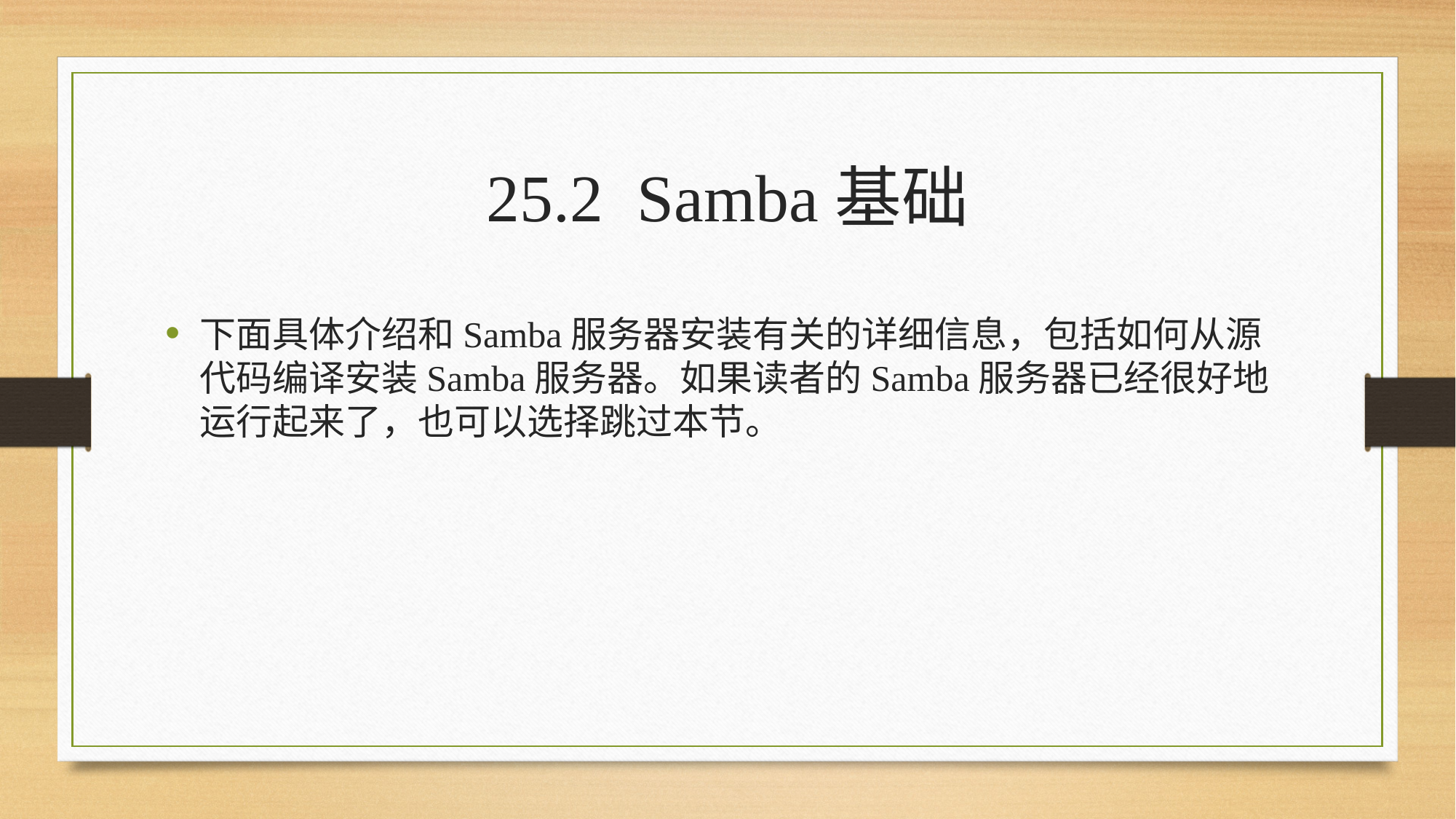

# 25.2  Samba基础
下面具体介绍和Samba服务器安装有关的详细信息，包括如何从源代码编译安装Samba服务器。如果读者的Samba服务器已经很好地运行起来了，也可以选择跳过本节。